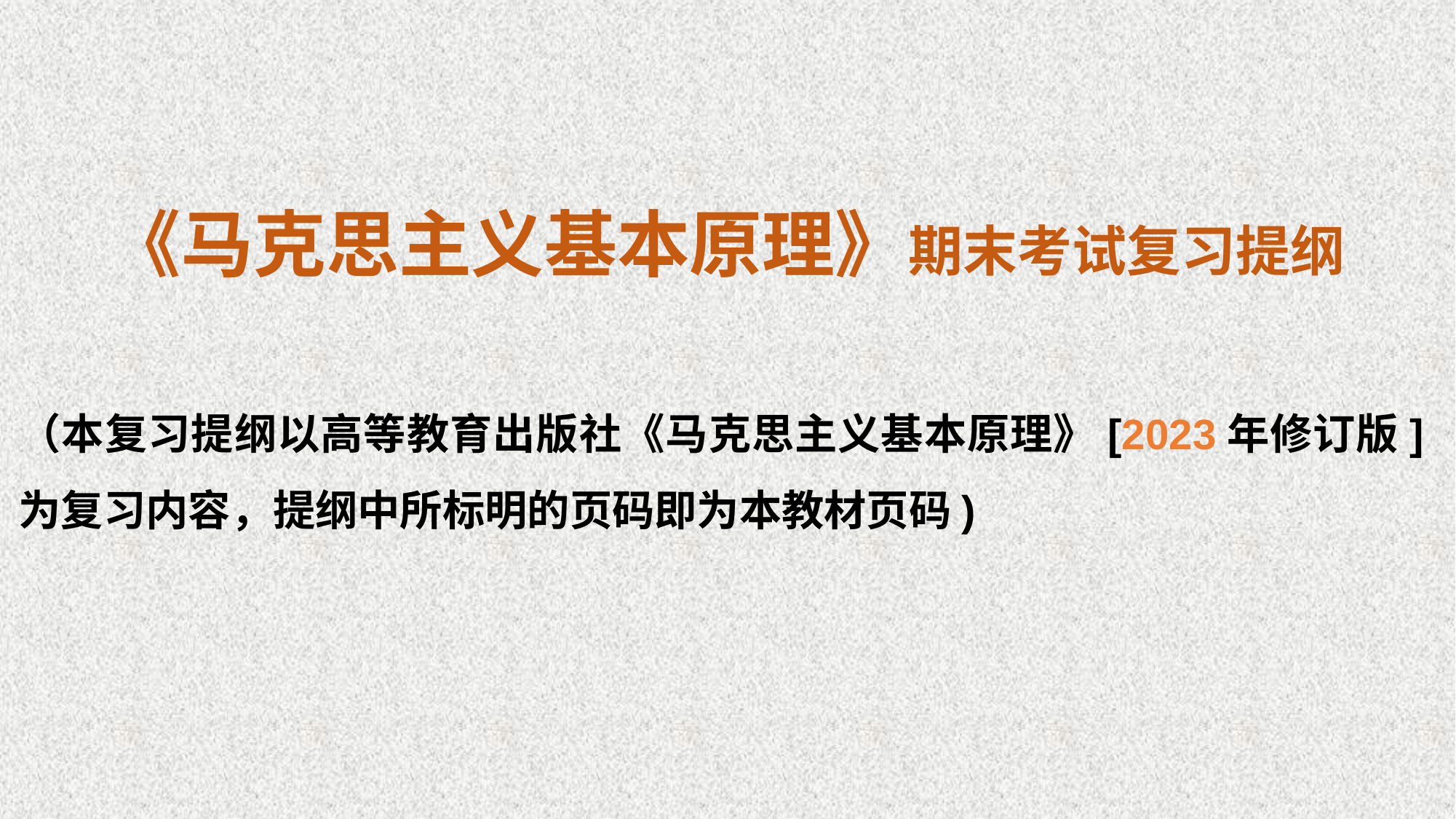

《马克思主义基本原理》期末考试复习提纲

（本复习提纲以高等教育出版社《马克思主义基本原理》[2023年修订版]为复习内容，提纲中所标明的页码即为本教材页码)